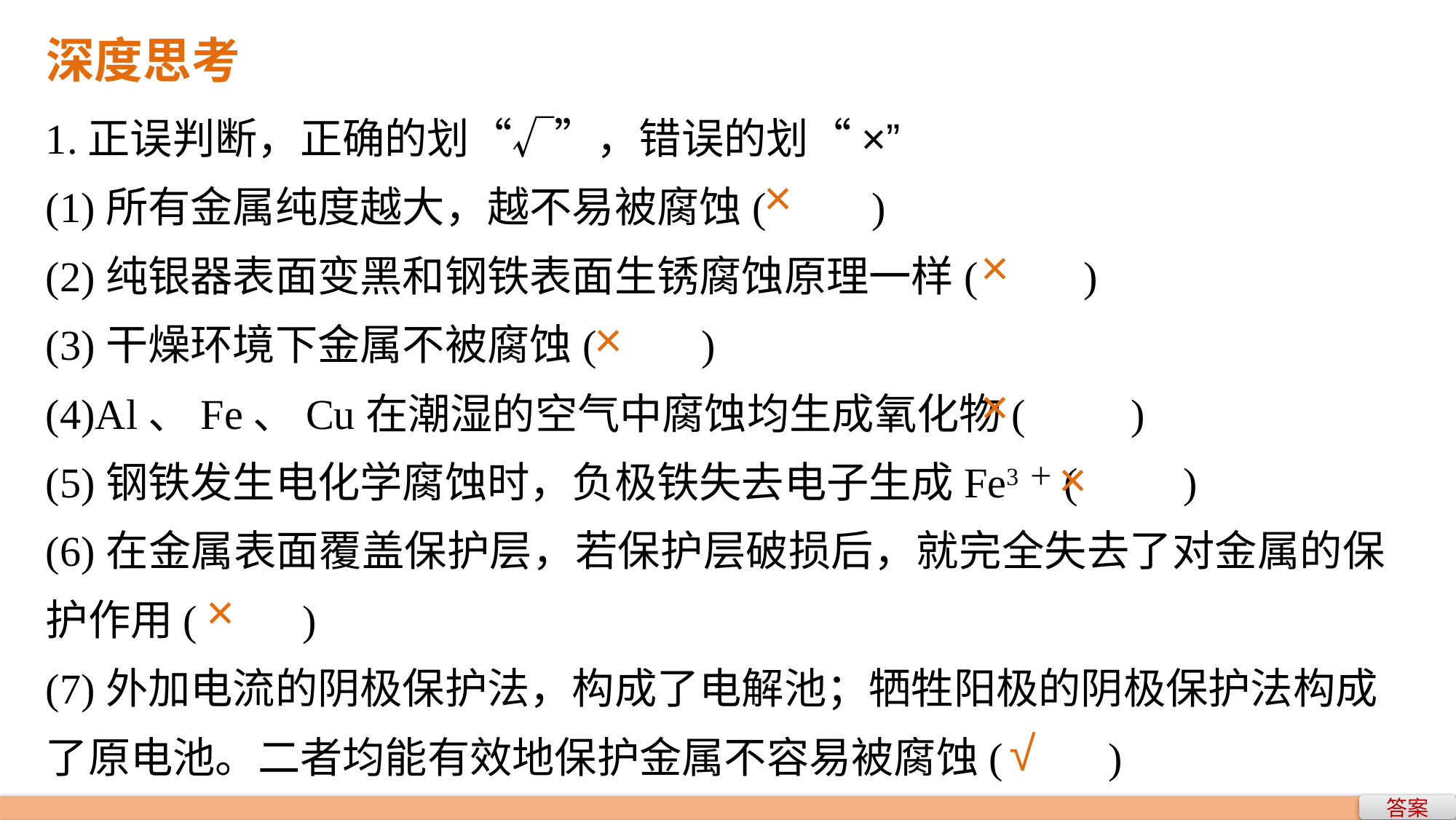

深度思考
1.正误判断，正确的划“√”，错误的划“×”
(1)所有金属纯度越大，越不易被腐蚀(　　)
(2)纯银器表面变黑和钢铁表面生锈腐蚀原理一样(　　)
(3)干燥环境下金属不被腐蚀(　　)
(4)Al、Fe、Cu在潮湿的空气中腐蚀均生成氧化物(　　)
(5)钢铁发生电化学腐蚀时，负极铁失去电子生成Fe3＋(　　)
(6)在金属表面覆盖保护层，若保护层破损后，就完全失去了对金属的保护作用(　　)
(7)外加电流的阴极保护法，构成了电解池；牺牲阳极的阴极保护法构成了原电池。二者均能有效地保护金属不容易被腐蚀(　　)
×
×
×
×
×
×
√
答案